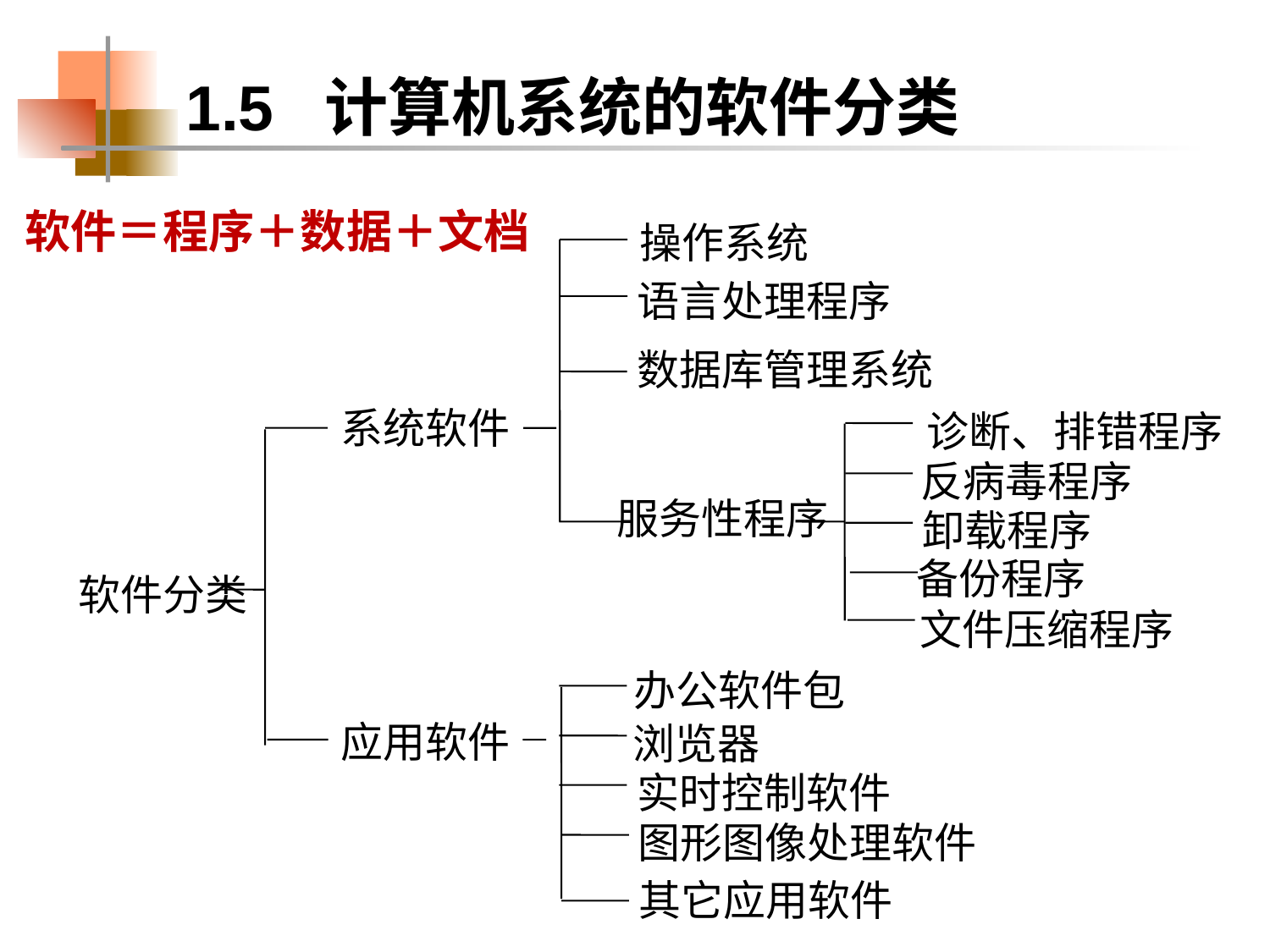

1.5  计算机系统的软件分类
软件＝程序＋数据＋文档
操作系统

语言处理程序

数据库管理系统

系统软件
诊断、排错程序

反病毒程序

服务性程序
卸载程序

备份程序
软件分类

文件压缩程序

办公软件包

应用软件
浏览器

实时控制软件

图形图像处理软件

其它应用软件